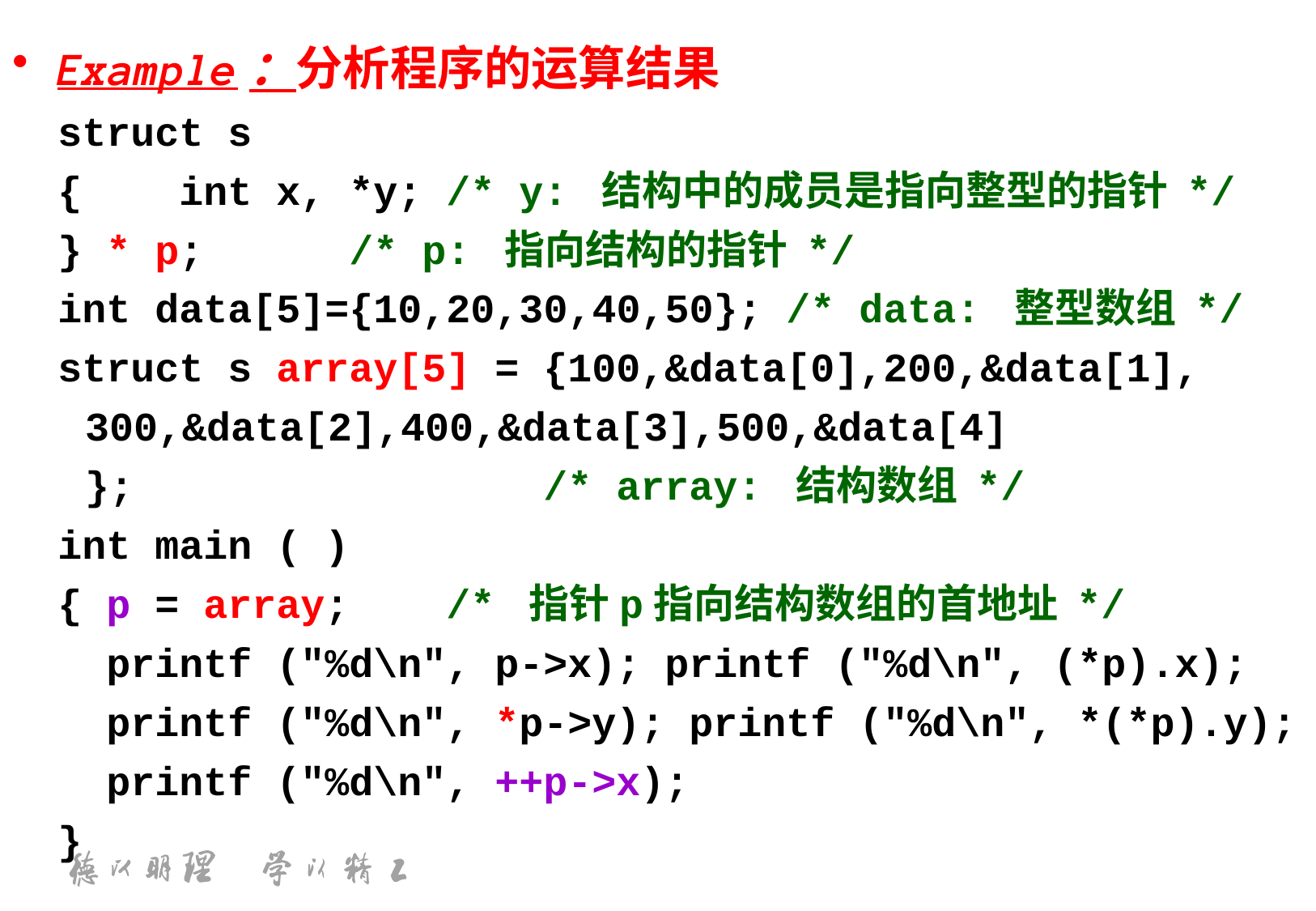

Example：分析程序的运算结果
	struct s
	{	int x, *y; /* y: 结构中的成员是指向整型的指针 */
	} * p;	  /* p: 指向结构的指针 */
	int data[5]={10,20,30,40,50}; /* data: 整型数组 */
	struct s array[5] = {100,&data[0],200,&data[1],
   300,&data[2],400,&data[3],500,&data[4]
   };	               /* array: 结构数组 */
	int main ( )
	{ p = array;	 /* 指针p指向结构数组的首地址 */
	  printf ("%d\n", p->x);	printf ("%d\n", (*p).x);
	  printf ("%d\n", *p->y); printf ("%d\n", *(*p).y);
	  printf ("%d\n", ++p->x);
	}

77